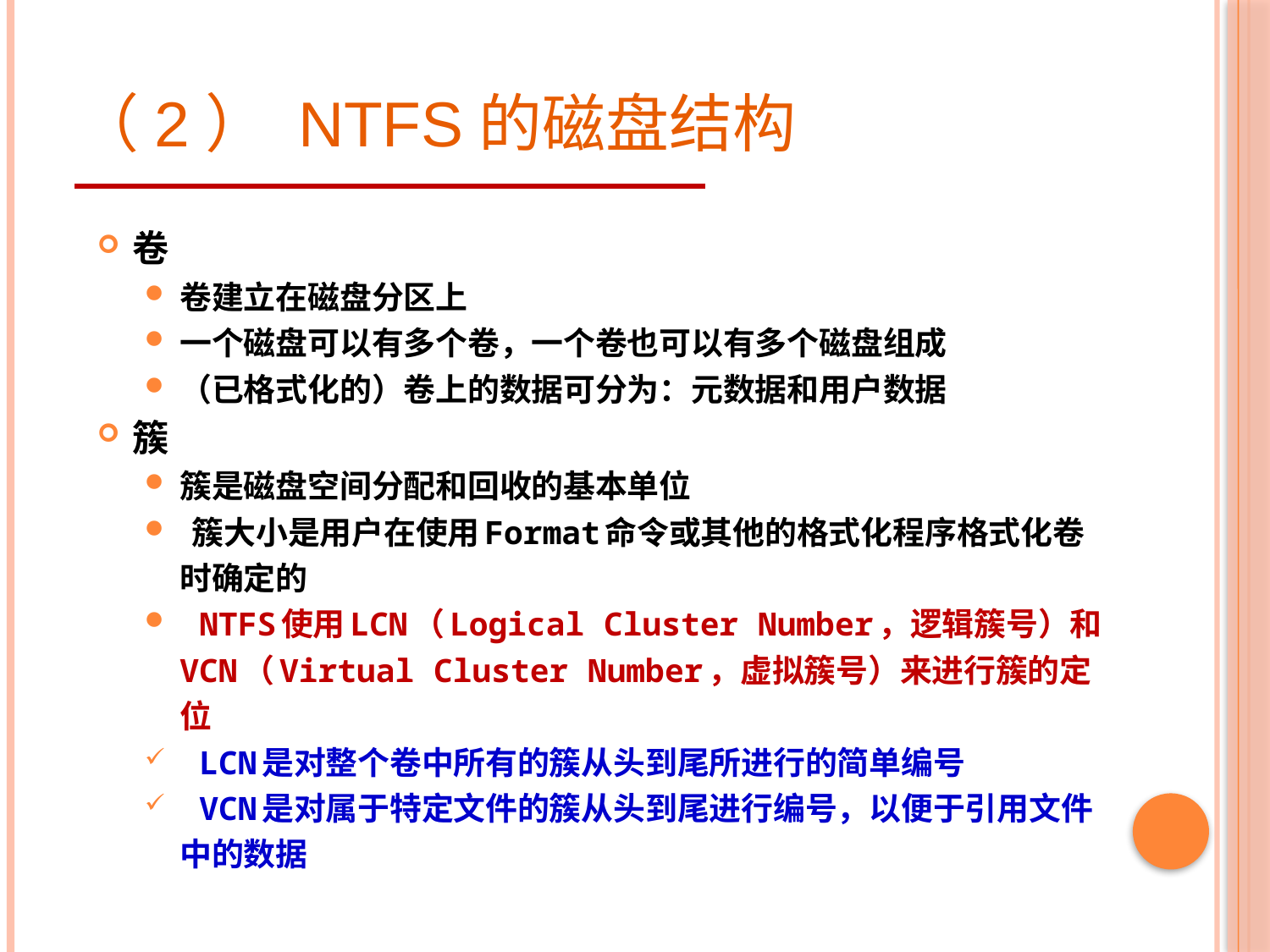

# （2） NTFS的磁盘结构
卷
卷建立在磁盘分区上
一个磁盘可以有多个卷，一个卷也可以有多个磁盘组成
（已格式化的）卷上的数据可分为：元数据和用户数据
簇
簇是磁盘空间分配和回收的基本单位
 簇大小是用户在使用Format命令或其他的格式化程序格式化卷时确定的
 NTFS使用LCN（Logical Cluster Number，逻辑簇号）和VCN（Virtual Cluster Number，虚拟簇号）来进行簇的定位
 LCN是对整个卷中所有的簇从头到尾所进行的简单编号
 VCN是对属于特定文件的簇从头到尾进行编号，以便于引用文件中的数据